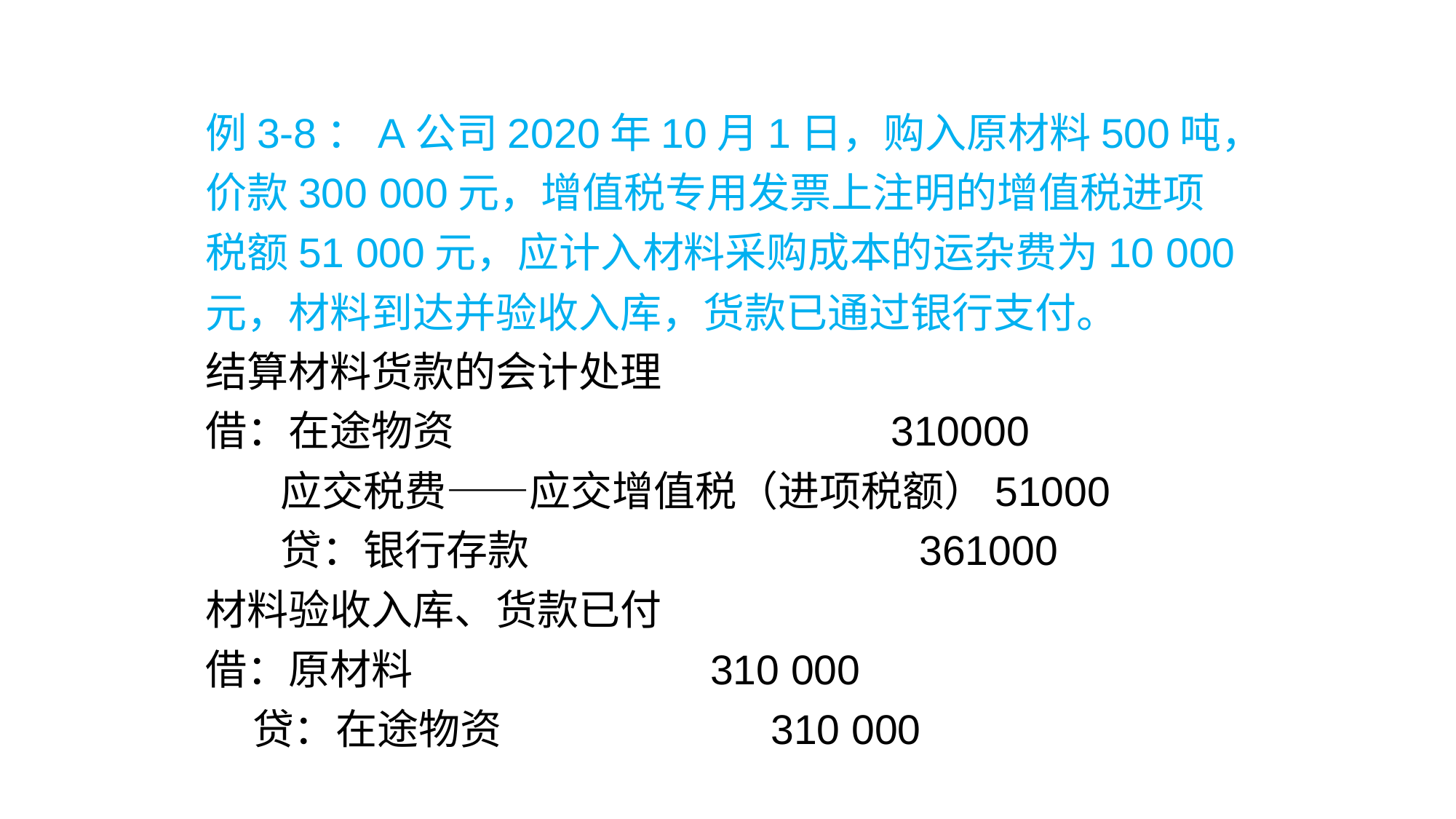

例3-8：A公司2020年10月1日，购入原材料500吨，价款300 000元，增值税专用发票上注明的增值税进项税额51 000元，应计入材料采购成本的运杂费为10 000元，材料到达并验收入库，货款已通过银行支付。
结算材料货款的会计处理
借：在途物资                                              310000
       应交税费——应交增值税（进项税额）51000
       贷：银行存款                                         361000
材料验收入库、货款已付
借：原材料                               310 000
    贷：在途物资                            310 000